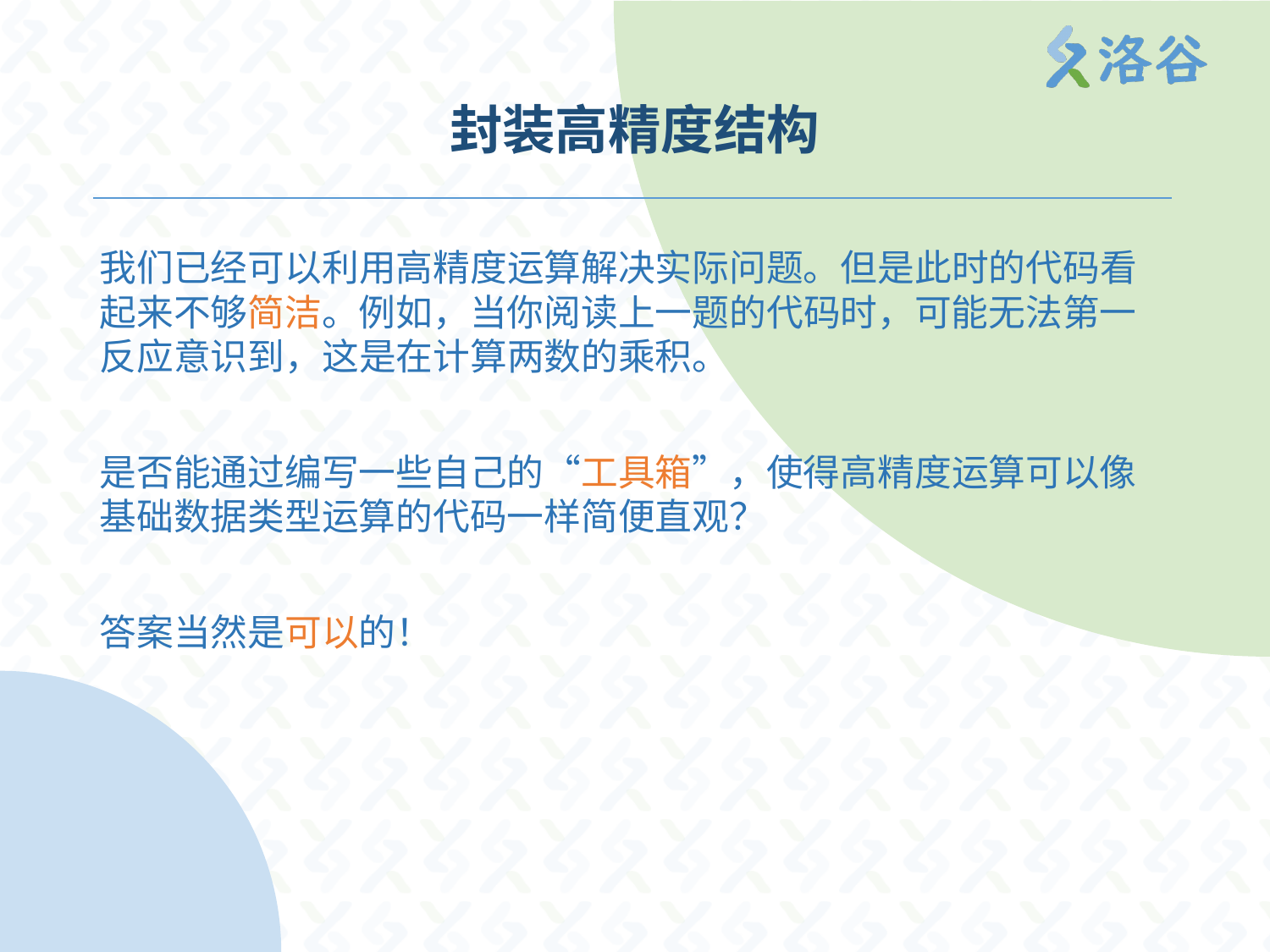

# 封装高精度结构
我们已经可以利用高精度运算解决实际问题。但是此时的代码看起来不够简洁。例如，当你阅读上一题的代码时，可能无法第一反应意识到，这是在计算两数的乘积。

是否能通过编写一些自己的“工具箱”，使得高精度运算可以像基础数据类型运算的代码一样简便直观？

答案当然是可以的！